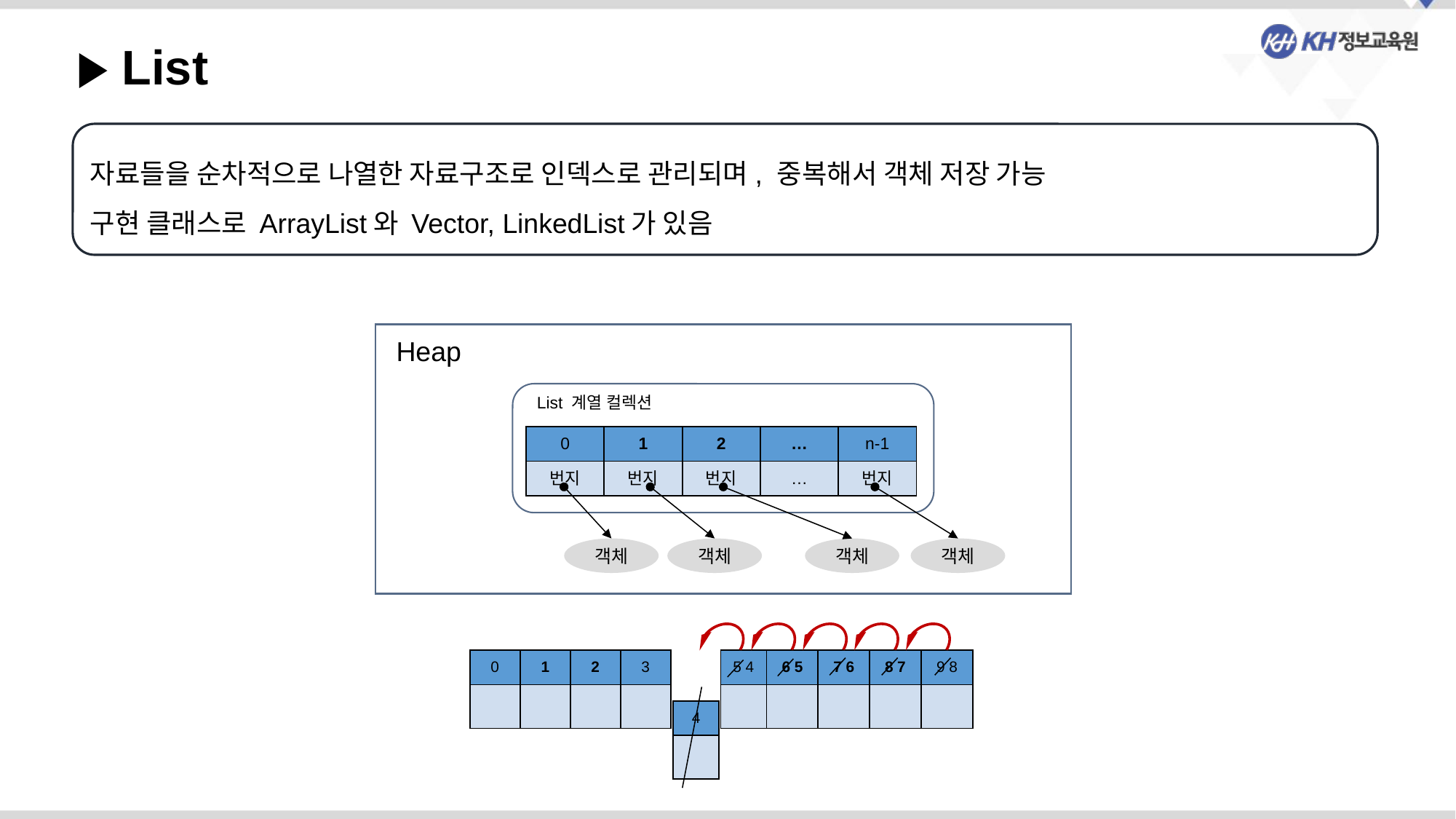

▶ List
자료들을 순차적으로 나열한 자료구조로 인덱스로 관리되며, 중복해서 객체 저장 가능
구현 클래스로 ArrayList와 Vector, LinkedList가 있음

Heap

List 계열 컬렉션
| 0 | 1 | 2 | … | n-1 |
| --- | --- | --- | --- | --- |
| 번지 | 번지 | 번지 | … | 번지 |
객체
객체
객체
객체

| 0 | 1 | 2 | 3 |
| --- | --- | --- | --- |
|  |  |  |  |
| 5 4 | 6 5 | 7 6 | 8 7 | 9 8 |
| --- | --- | --- | --- | --- |
|  |  |  |  |  |
| 4 |
| --- |
|  |